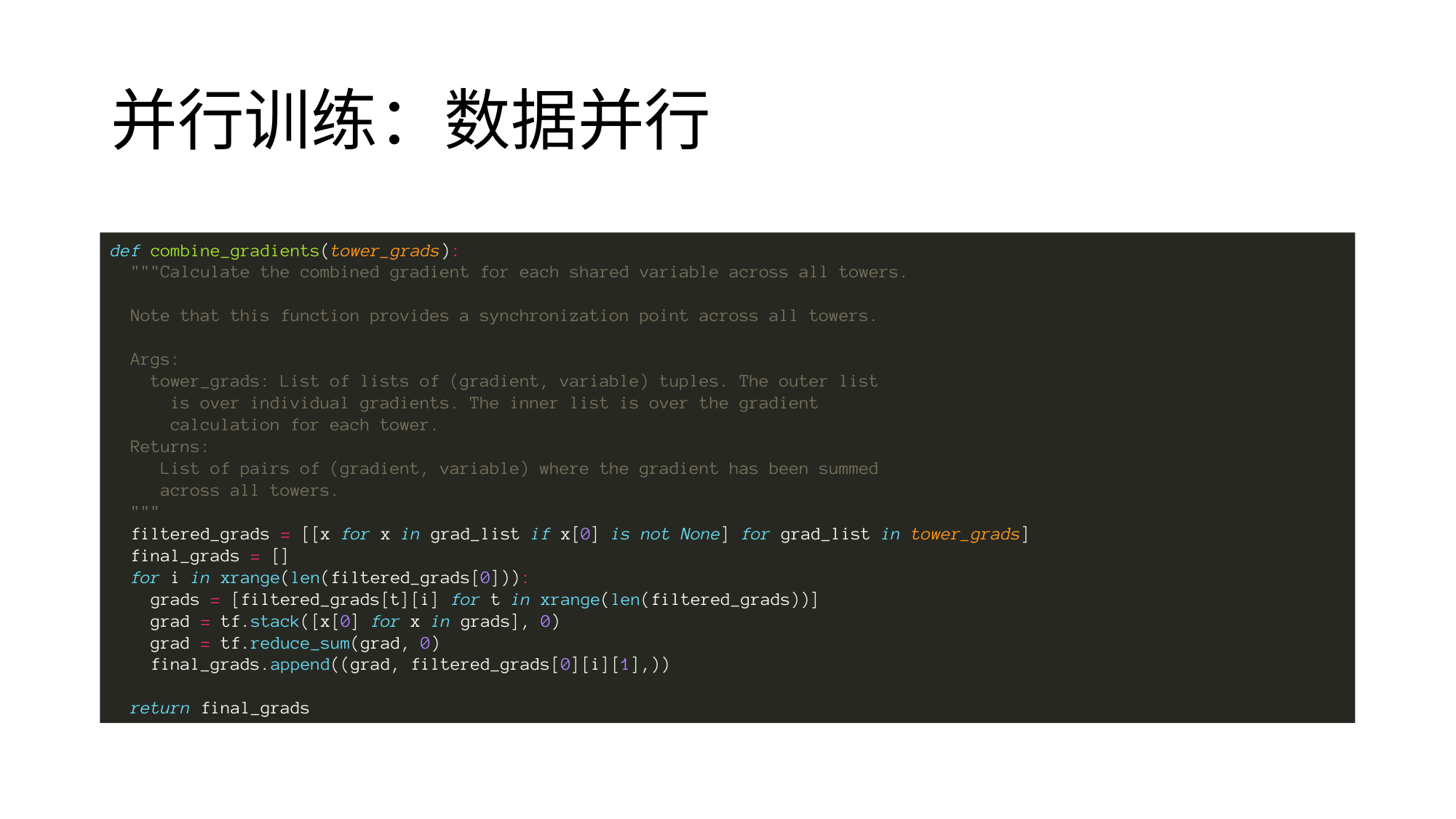

# 并行训练：数据并行
def combine_gradients(tower_grads):
  """Calculate the combined gradient for each shared variable across all towers.
  Note that this function provides a synchronization point across all towers.
  Args:
    tower_grads: List of lists of (gradient, variable) tuples. The outer list
      is over individual gradients. The inner list is over the gradient
      calculation for each tower.
  Returns:
     List of pairs of (gradient, variable) where the gradient has been summed
     across all towers.
  """
  filtered_grads = [[x for x in grad_list if x[0] is not None] for grad_list in tower_grads]
  final_grads = []
  for i in xrange(len(filtered_grads[0])):
    grads = [filtered_grads[t][i] for t in xrange(len(filtered_grads))]
    grad = tf.stack([x[0] for x in grads], 0)
    grad = tf.reduce_sum(grad, 0)
    final_grads.append((grad, filtered_grads[0][i][1],))
  return final_grads